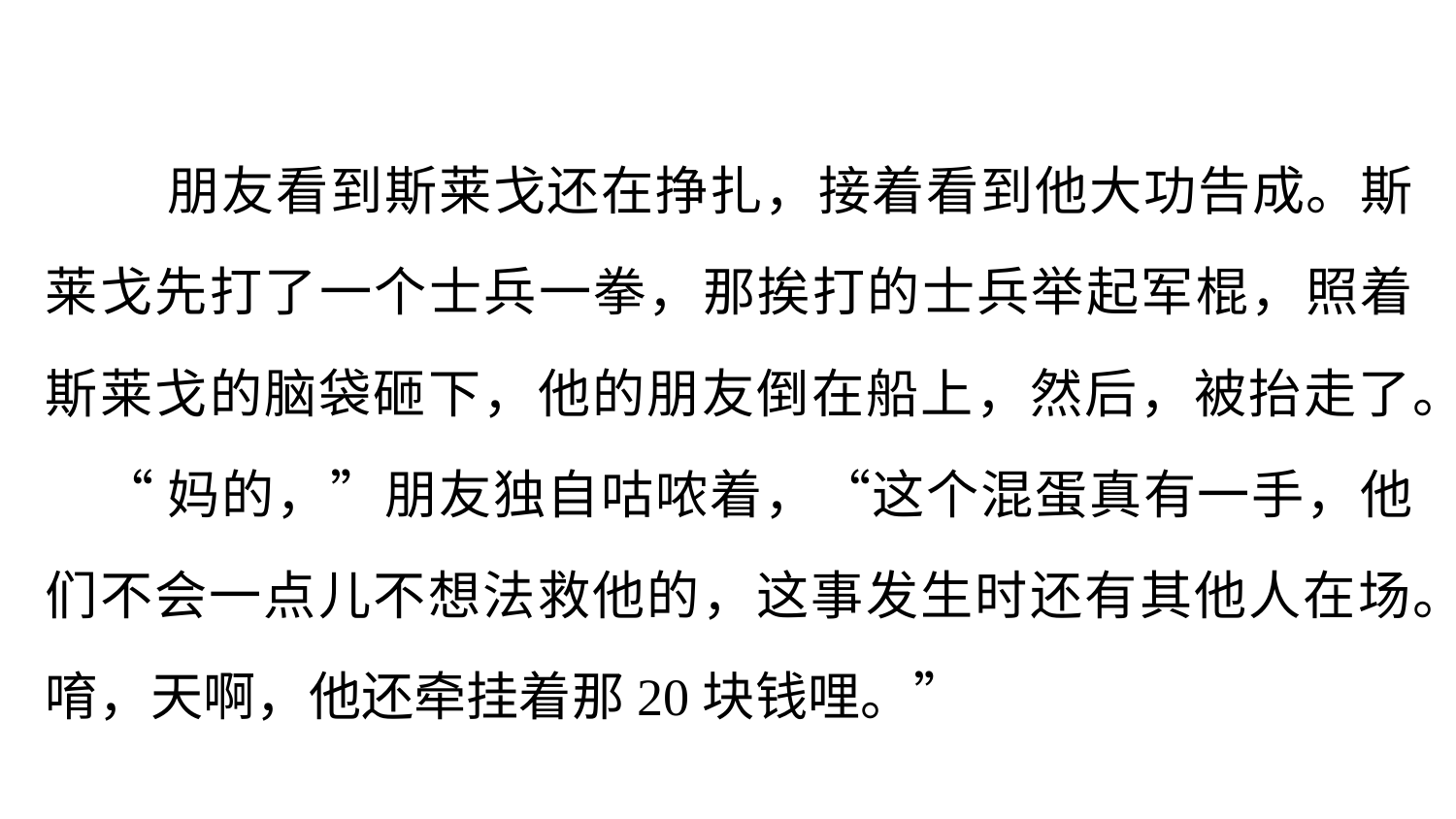

朋友看到斯莱戈还在挣扎，接着看到他大功告成。斯莱戈先打了一个士兵一拳，那挨打的士兵举起军棍，照着斯莱戈的脑袋砸下，他的朋友倒在船上，然后，被抬走了。
    “妈的，”朋友独自咕哝着，“这个混蛋真有一手，他们不会一点儿不想法救他的，这事发生时还有其他人在场。唷，天啊，他还牵挂着那20块钱哩。”